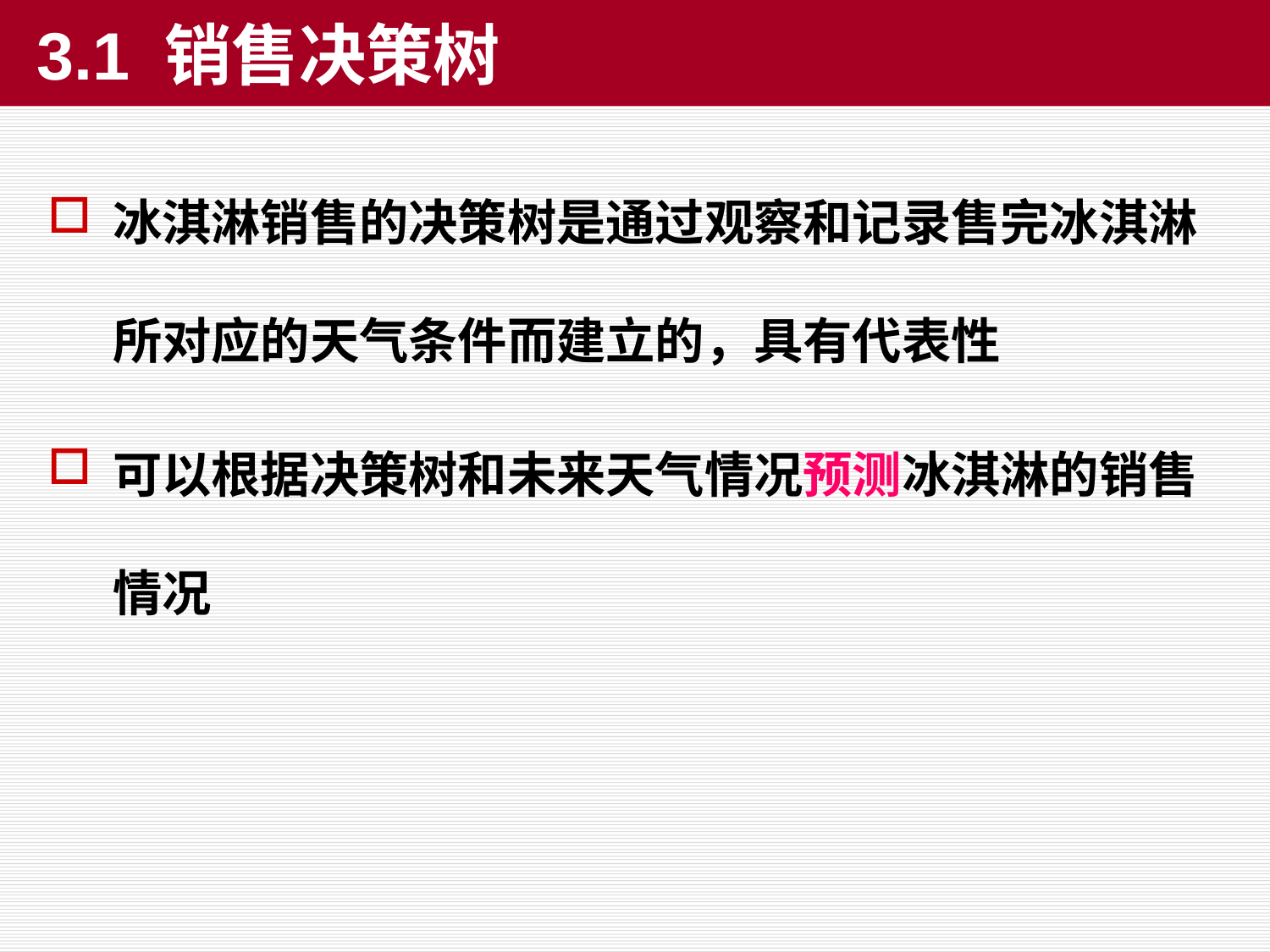

# 3.1 销售决策树
冰淇淋销售的决策树是通过观察和记录售完冰淇淋所对应的天气条件而建立的，具有代表性
可以根据决策树和未来天气情况预测冰淇淋的销售情况